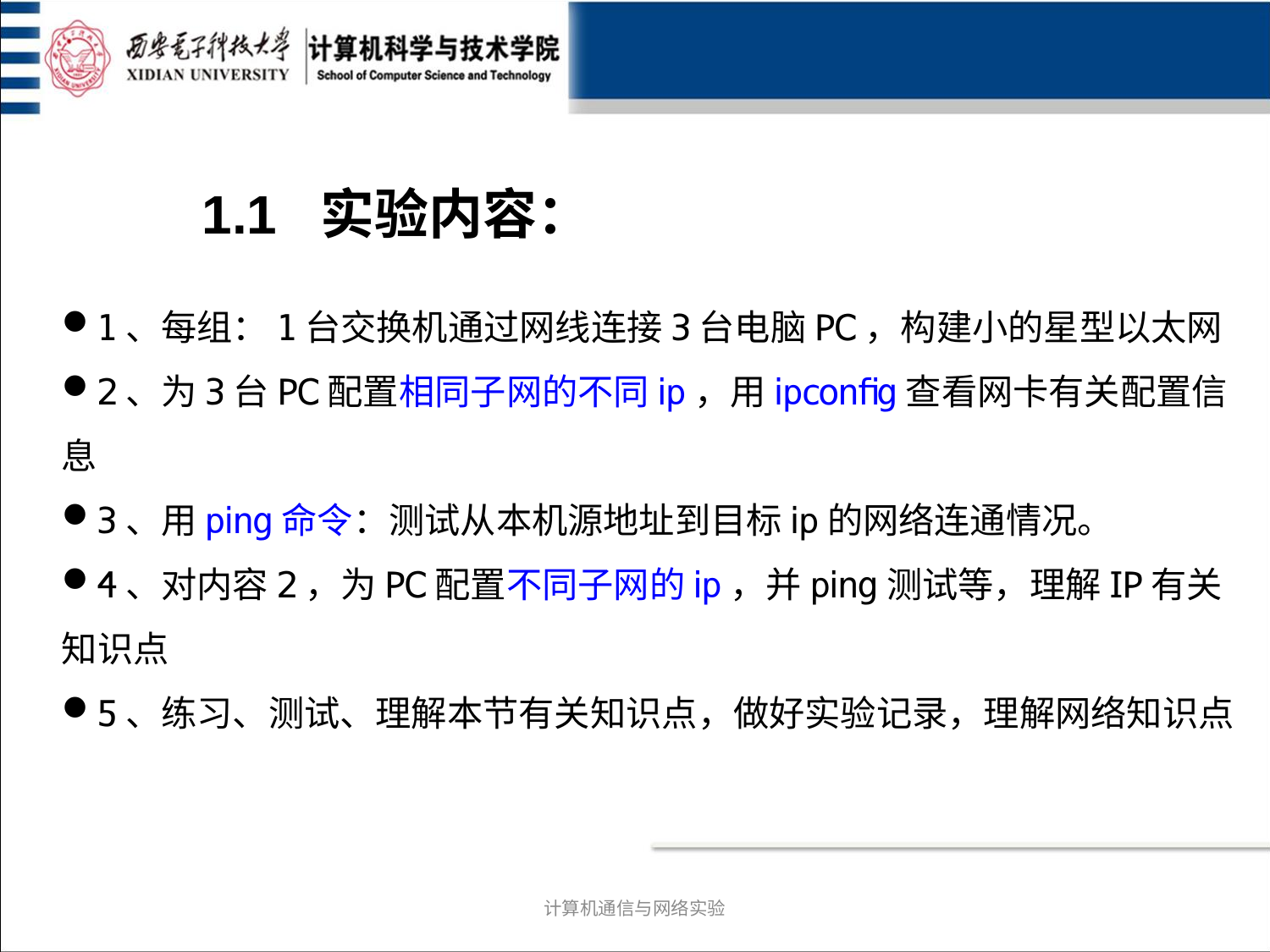

1.1  实验内容：

1、每组：1台交换机通过网线连接3台电脑PC，构建小的星型以太网
2、为3台PC配置相同子网的不同ip，用ipconfig查看网卡有关配置信息
3、用ping命令：测试从本机源地址到目标ip的网络连通情况。
4、对内容2，为PC配置不同子网的ip，并ping测试等，理解IP有关知识点
5、练习、测试、理解本节有关知识点，做好实验记录，理解网络知识点
计算机通信与网络实验